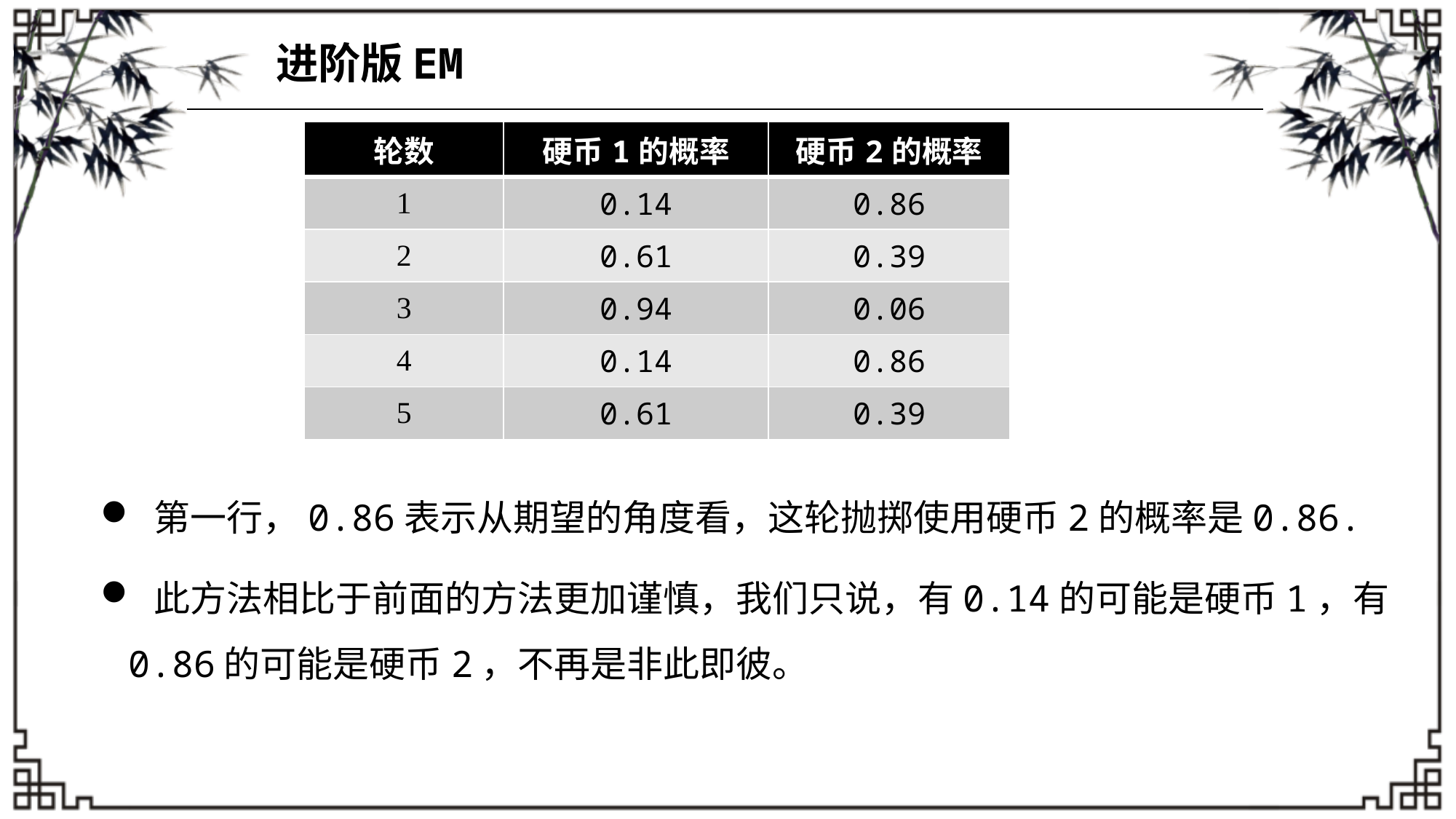

进阶版EM
| 轮数 | 硬币1的概率 | 硬币2的概率 |
| --- | --- | --- |
| 1 | 0.14 | 0.86 |
| 2 | 0.61 | 0.39 |
| 3 | 0.94 | 0.06 |
| 4 | 0.14 | 0.86 |
| 5 | 0.61 | 0.39 |
 第一行，0.86表示从期望的角度看，这轮抛掷使用硬币2的概率是0.86.
 此方法相比于前面的方法更加谨慎，我们只说，有0.14的可能是硬币1，有0.86的可能是硬币2，不再是非此即彼。